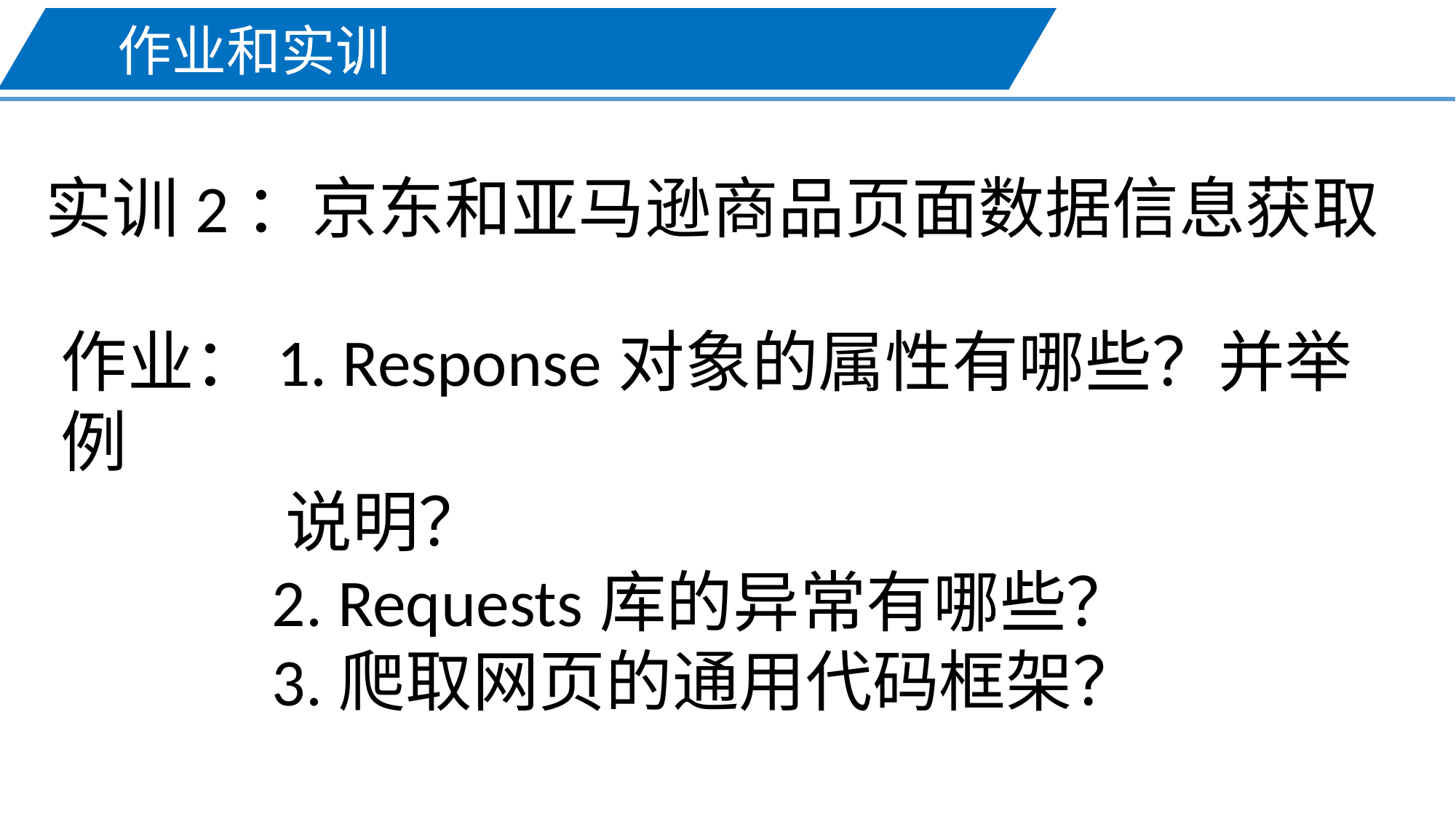

作业和实训
实训2：京东和亚马逊商品页面数据信息获取
作业：1. Response对象的属性有哪些？并举例
              说明？
              2. Requests库的异常有哪些？
              3.爬取网页的通用代码框架？